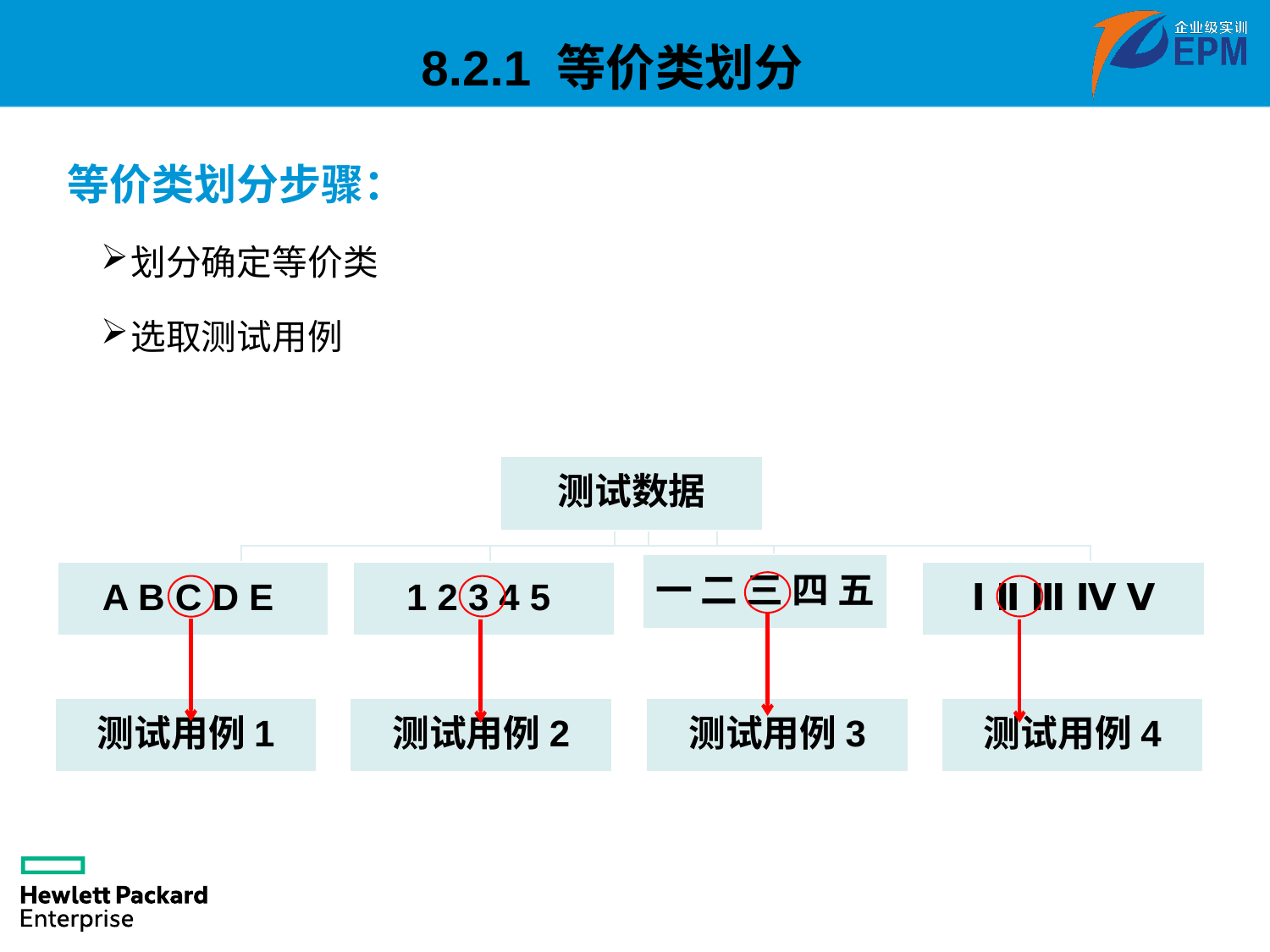

8.2.1 等价类划分
等价类划分步骤：
划分确定等价类
选取测试用例
测试数据

一 二 三 四 五
A B C D E
1 2 3 4 5
Ⅰ Ⅱ Ⅲ Ⅳ Ⅴ

测试用例1
测试用例2
测试用例3
测试用例4